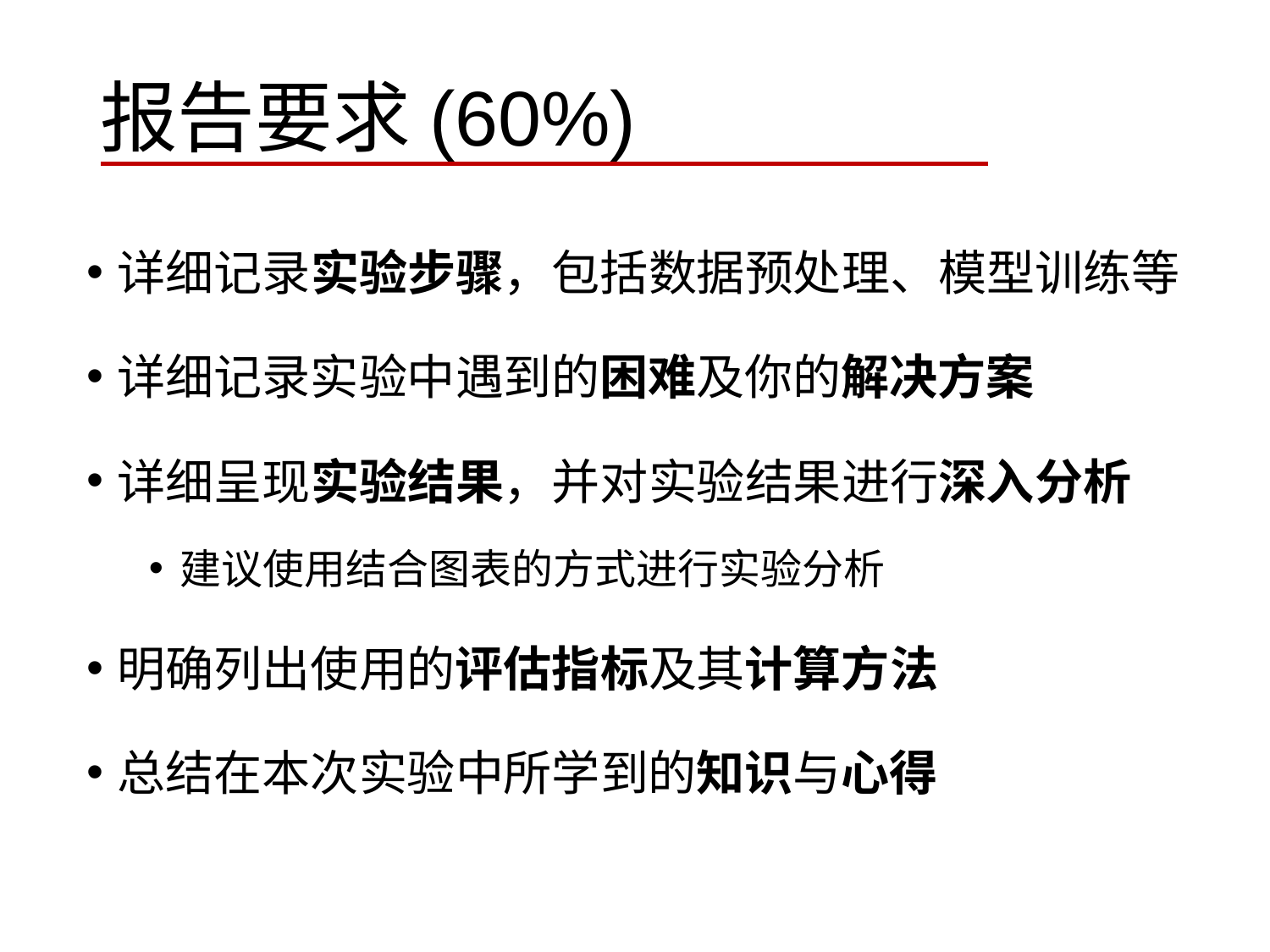

# 报告要求(60%)
详细记录实验步骤，包括数据预处理、模型训练等
详细记录实验中遇到的困难及你的解决方案
详细呈现实验结果，并对实验结果进行深入分析
建议使用结合图表的方式进行实验分析
明确列出使用的评估指标及其计算方法
总结在本次实验中所学到的知识与心得